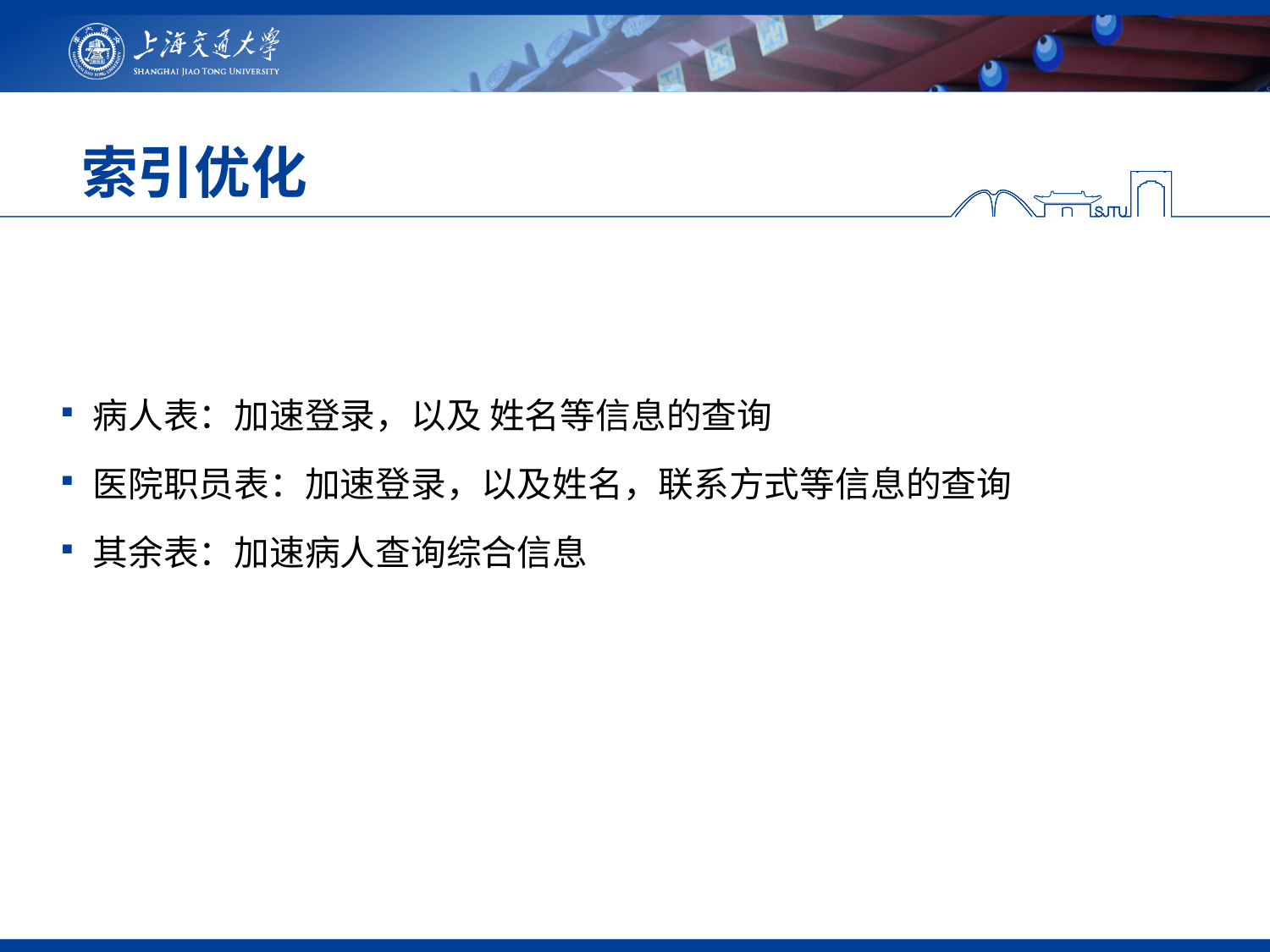

# 索引优化
病人表：加速登录，以及 姓名等信息的查询
医院职员表：加速登录，以及姓名，联系方式等信息的查询
其余表：加速病人查询综合信息